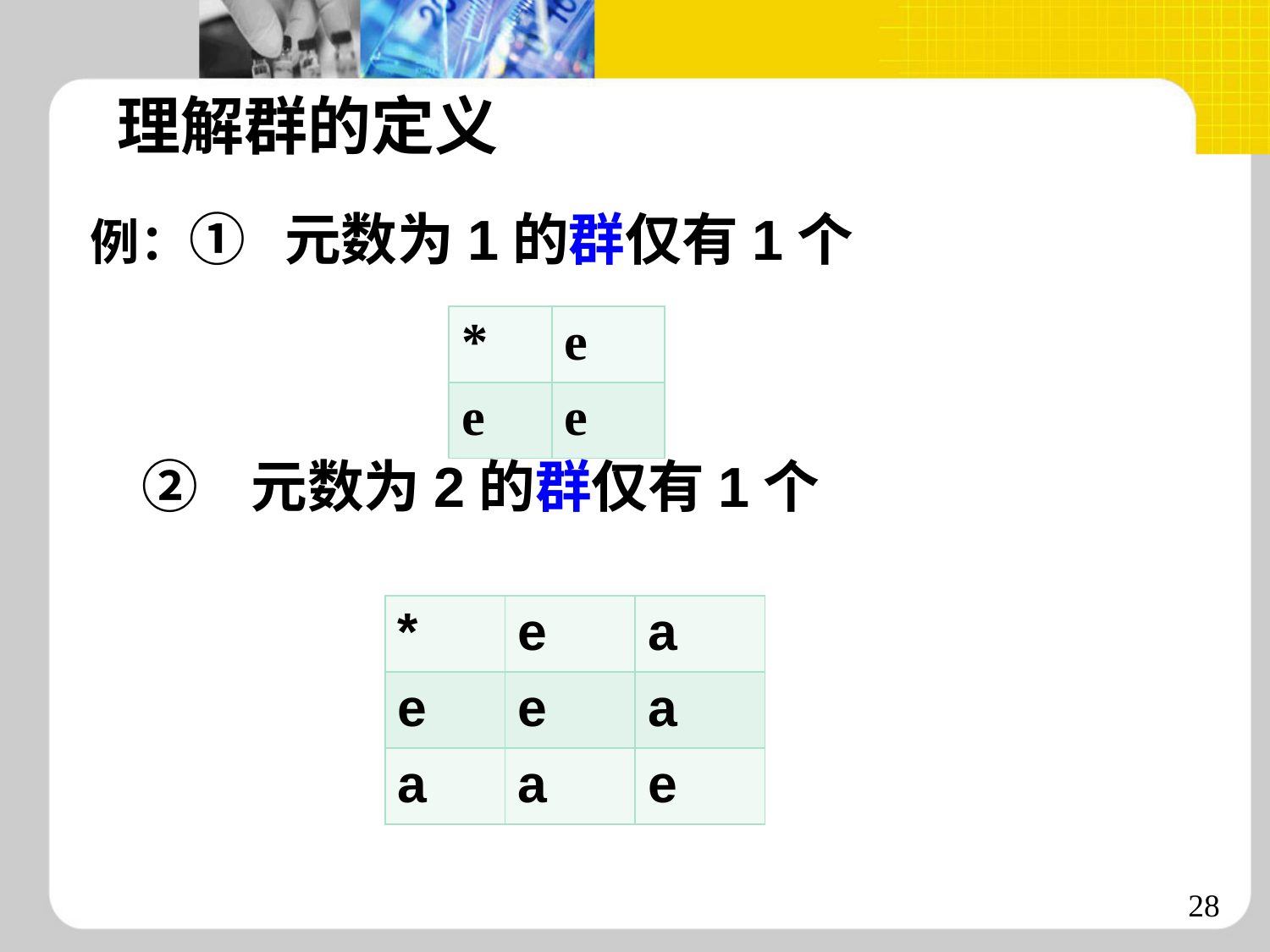

理解群的定义
例：①   元数为1的群仅有1个

    ②   元数为2的群仅有1个

| \* | e |
| --- | --- |
| e | e |
| \* | e | a |
| --- | --- | --- |
| e | e | a |
| a | a | e |
28